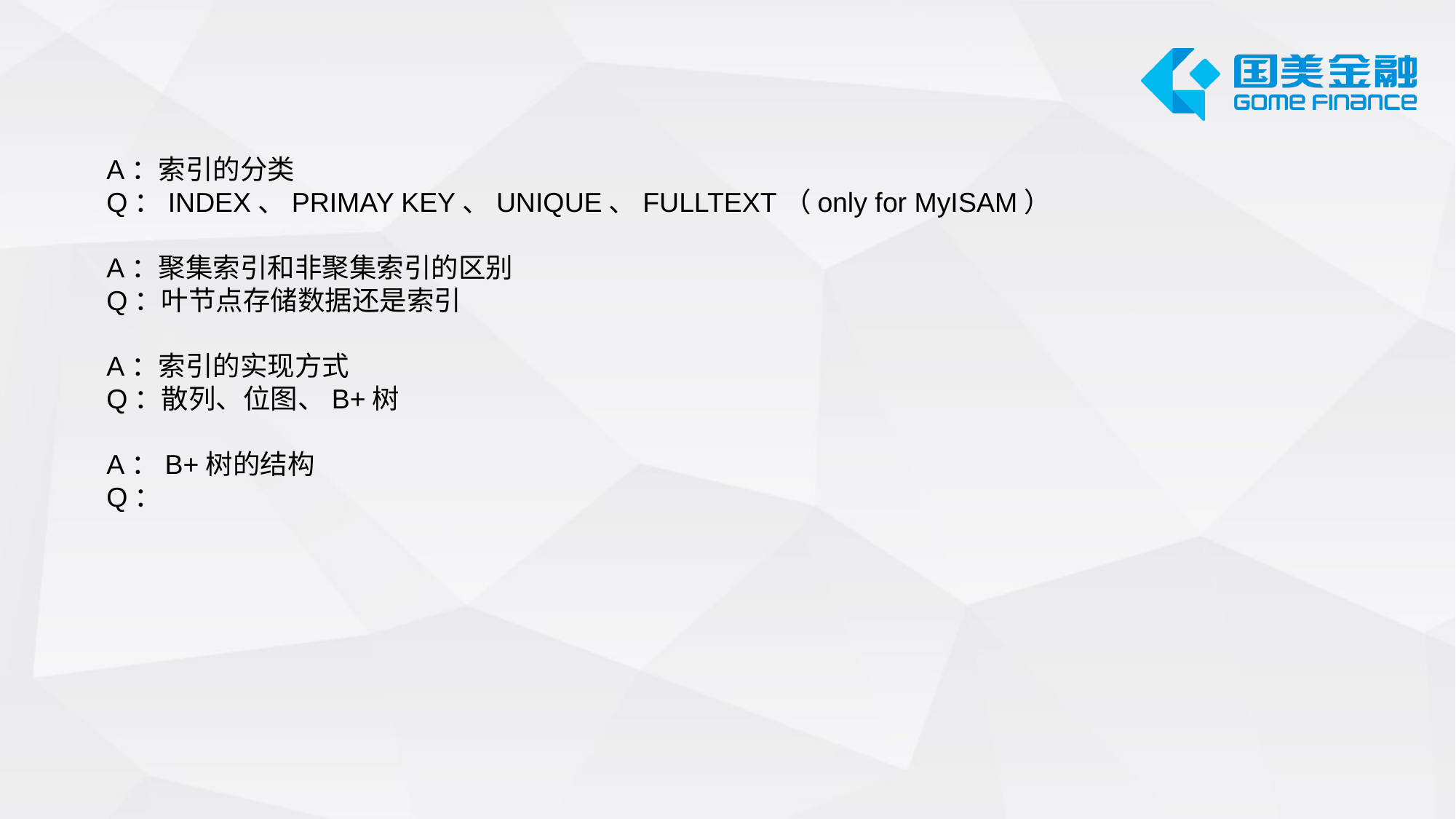

A：索引的分类
Q：INDEX、PRIMAY KEY、UNIQUE、FULLTEXT（only for MyISAM）

A：聚集索引和非聚集索引的区别
Q：叶节点存储数据还是索引

A：索引的实现方式
Q：散列、位图、B+树

A：B+树的结构
Q：